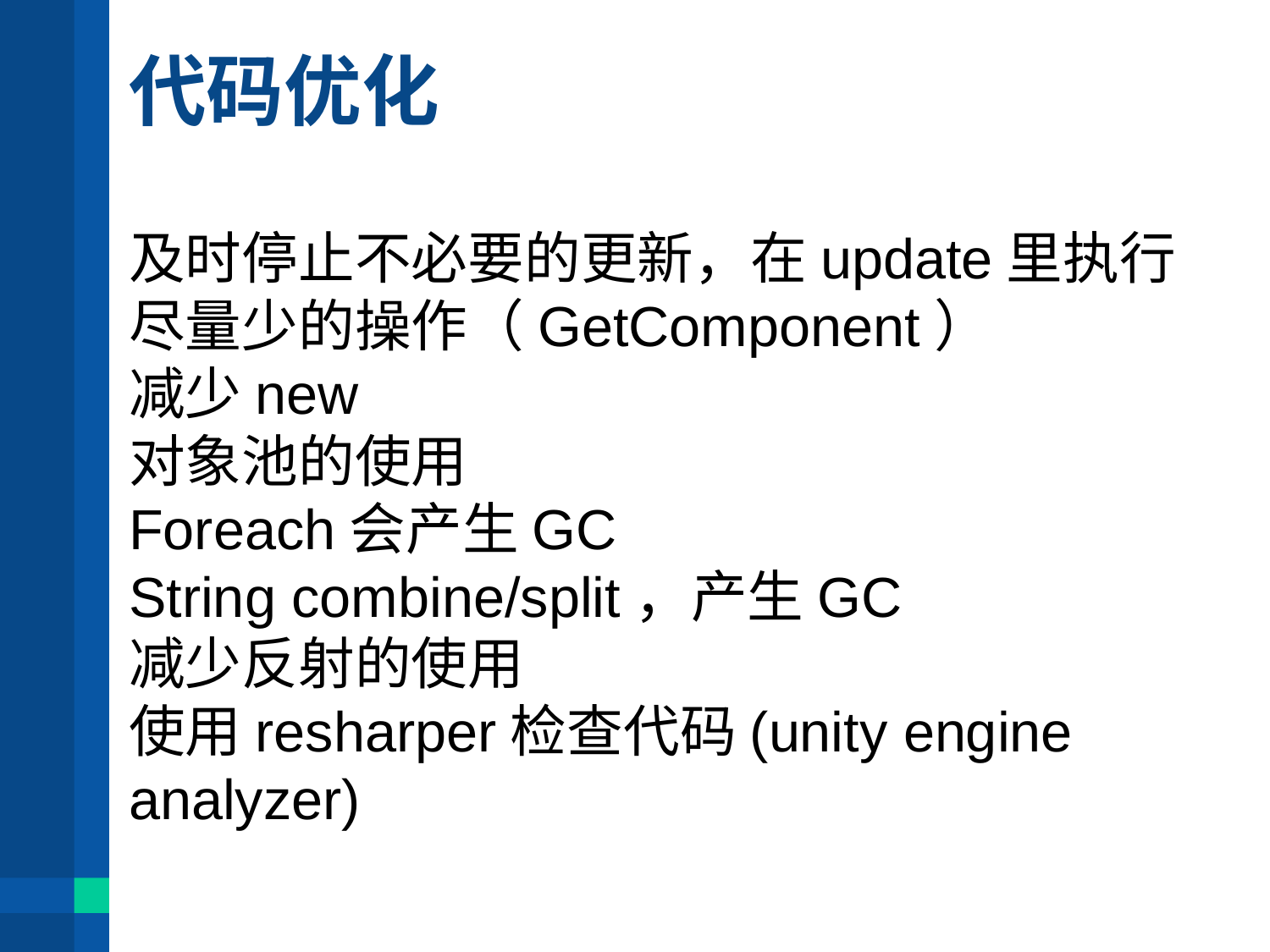

# 代码优化
及时停止不必要的更新，在update里执行尽量少的操作（GetComponent）
减少new
对象池的使用
Foreach会产生GC
String combine/split，产生GC
减少反射的使用
使用resharper检查代码(unity engine analyzer)